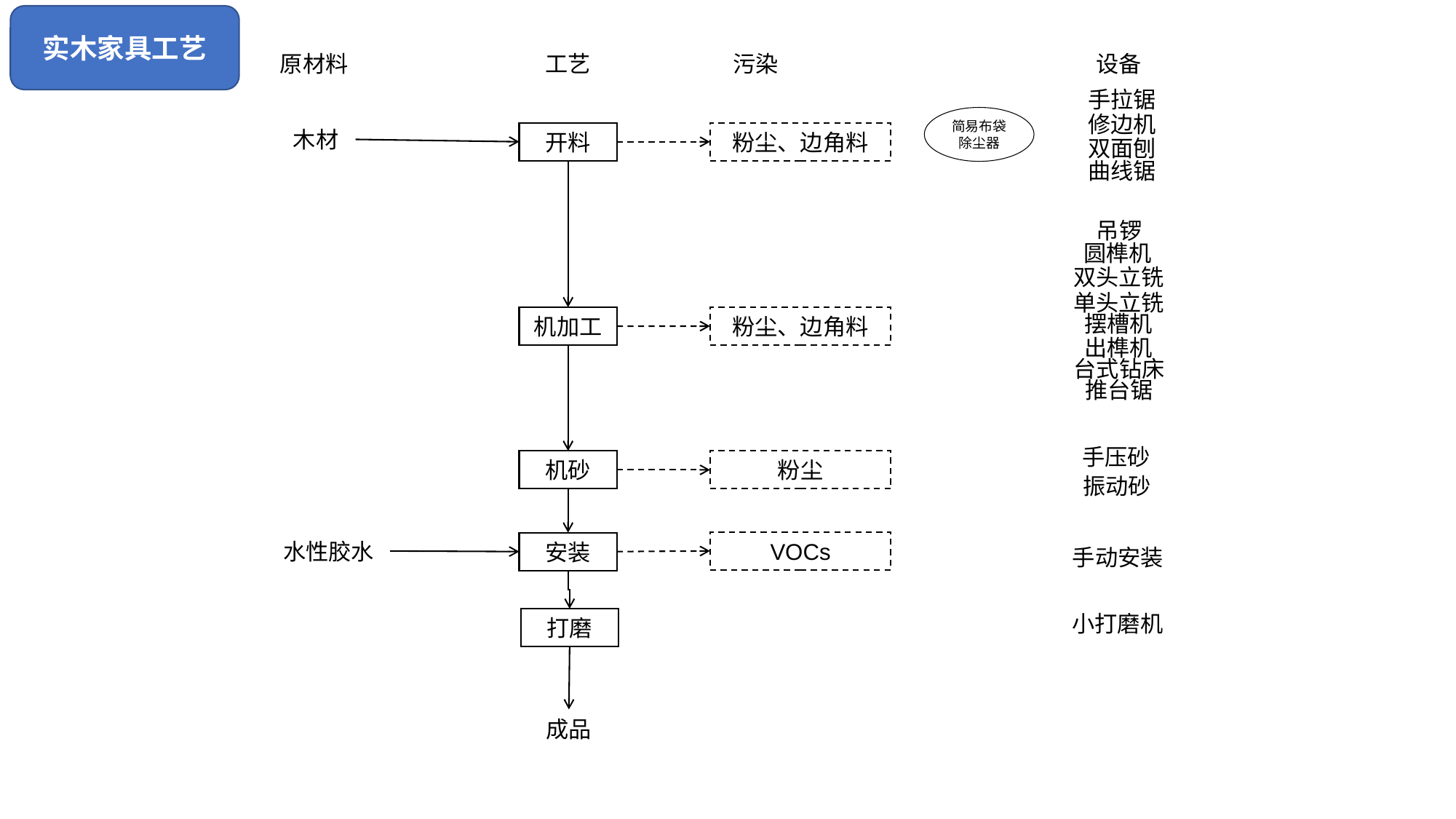

实木家具工艺
原材料
工艺
污染
设备
手拉锯
修边机
双面刨
曲线锯
简易布袋除尘器
木材
开料
粉尘、边角料
吊锣
单头立铣
摆槽机
出榫机
台式钻床
推台锯
圆榫机
双头立铣
粉尘、边角料
机加工
手压砂
振动砂
机砂
粉尘
水性胶水
VOCs
安装
手动安装
小打磨机
打磨
成品